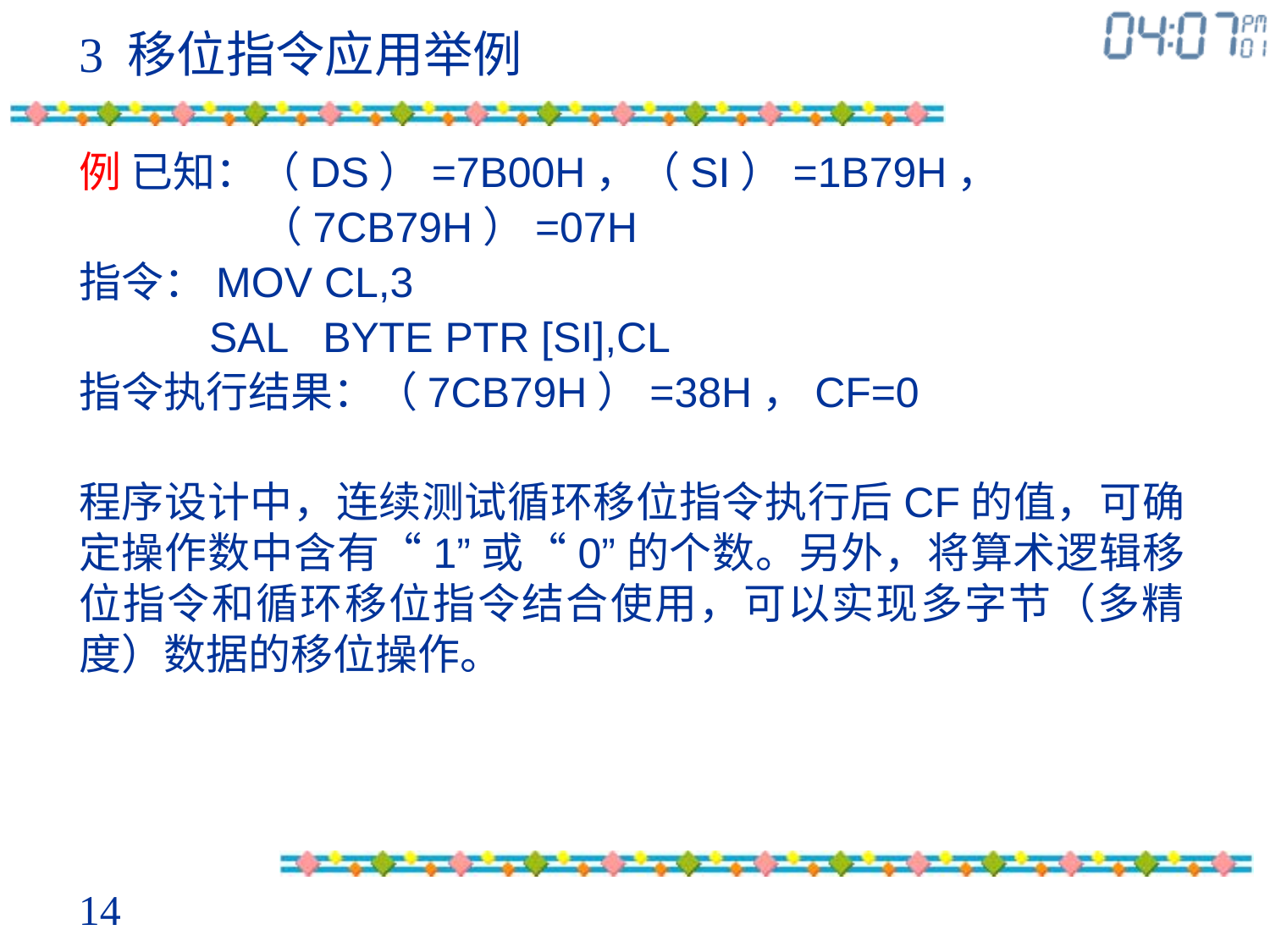

# 3 移位指令应用举例
例 已知：（DS）=7B00H，（SI）=1B79H，
                  （7CB79H）=07H
指令：MOV CL,3
           SAL   BYTE PTR [SI],CL
指令执行结果：（7CB79H）=38H，CF=0

程序设计中，连续测试循环移位指令执行后CF的值，可确定操作数中含有“1”或“0”的个数。另外，将算术逻辑移位指令和循环移位指令结合使用，可以实现多字节（多精度）数据的移位操作。